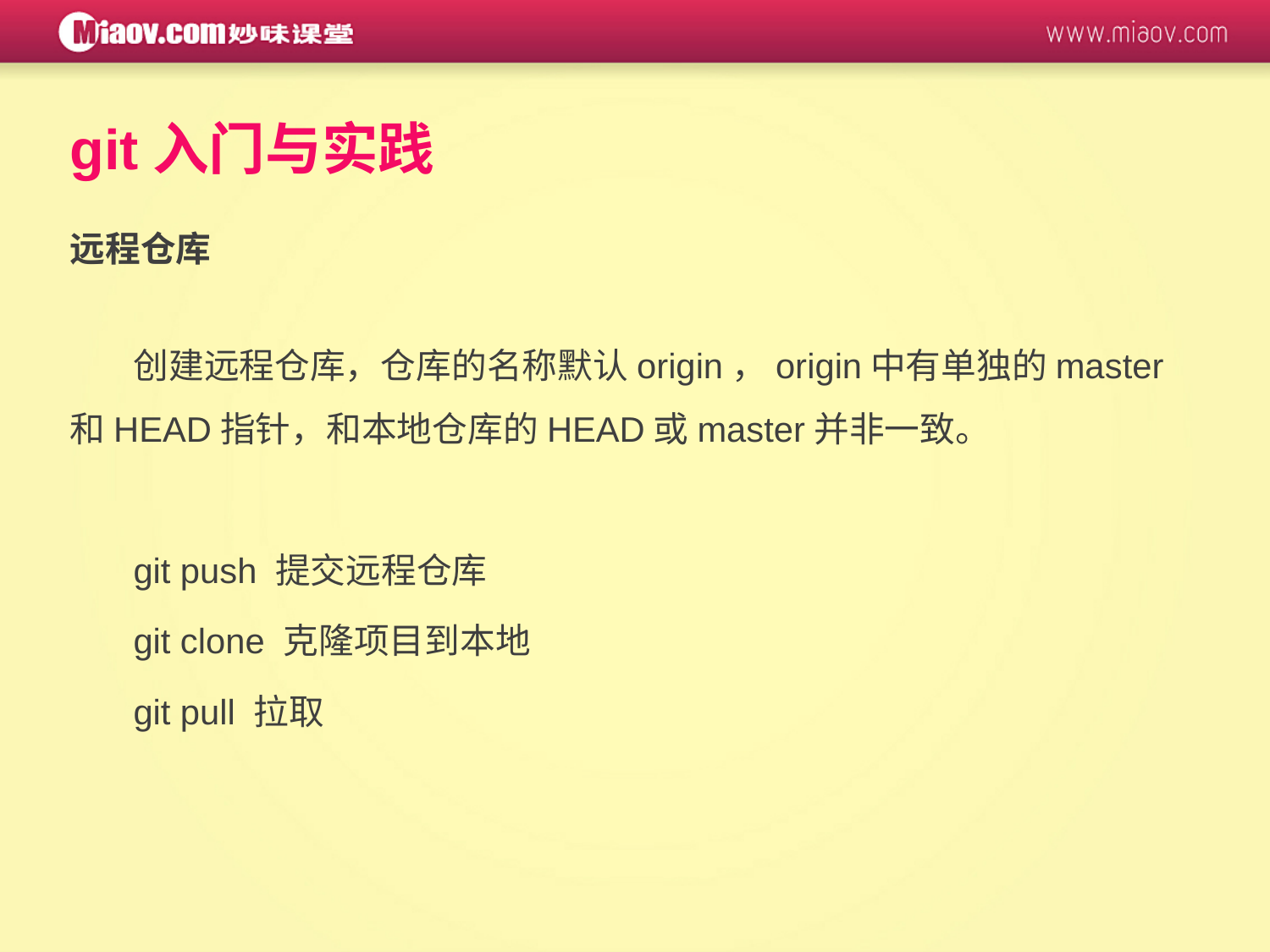

git入门与实践

远程仓库

创建远程仓库，仓库的名称默认origin，origin中有单独的master和HEAD指针，和本地仓库的HEAD或master并非一致。

git push 提交远程仓库
git clone 克隆项目到本地
git pull 拉取